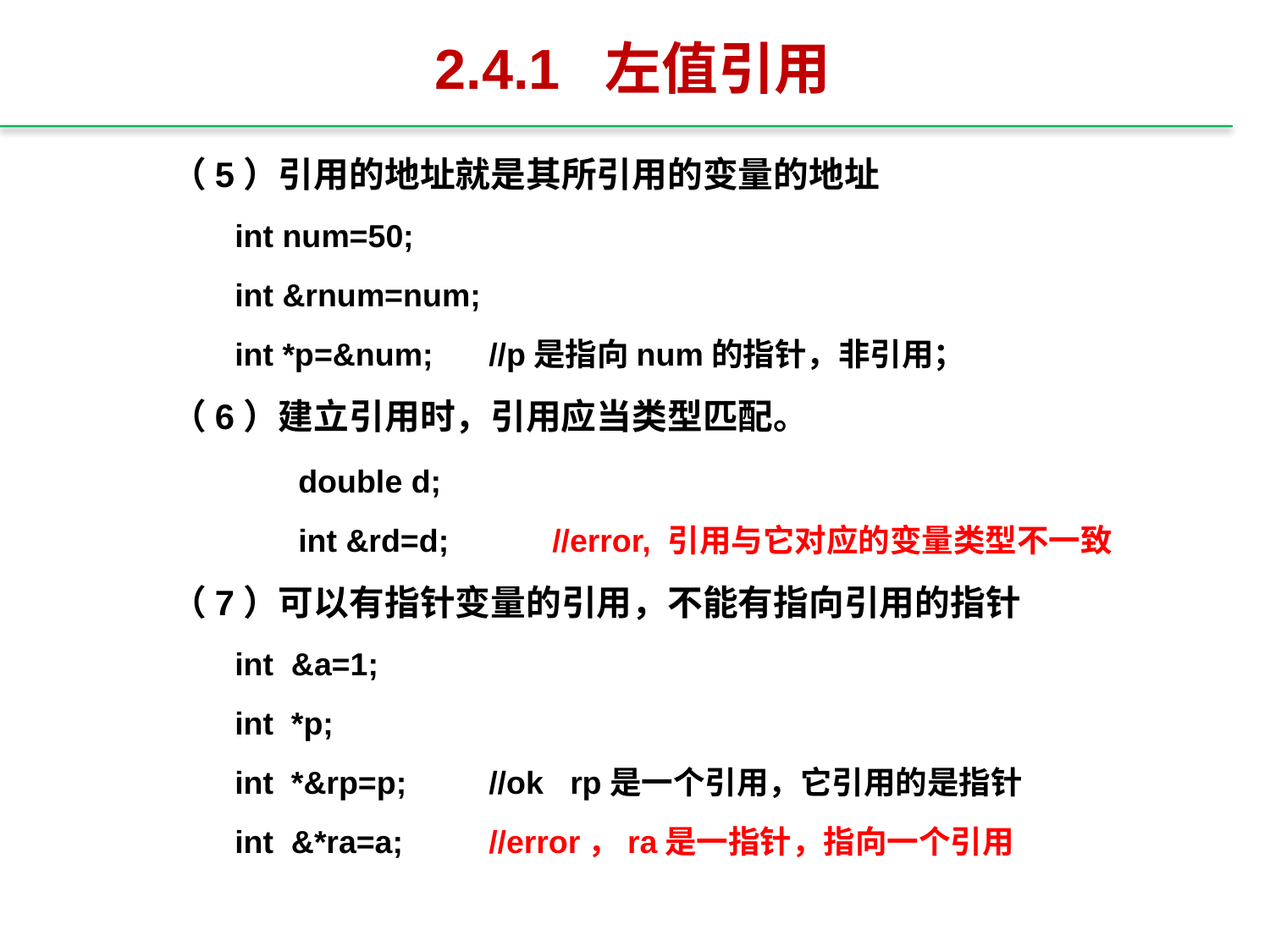

# 2.4.1  左值引用
（5）引用的地址就是其所引用的变量的地址
int num=50;
int &rnum=num;
int *p=&num;      	//p是指向num的指针，非引用；
（6）建立引用时，引用应当类型匹配。
	double d;
	int &rd=d;	//error, 引用与它对应的变量类型不一致
（7）可以有指针变量的引用，不能有指向引用的指针
int  &a=1;
int  *p;
int  *&rp=p;	//ok   rp是一个引用，它引用的是指针
int  &*ra=a;	//error，ra是一指针，指向一个引用